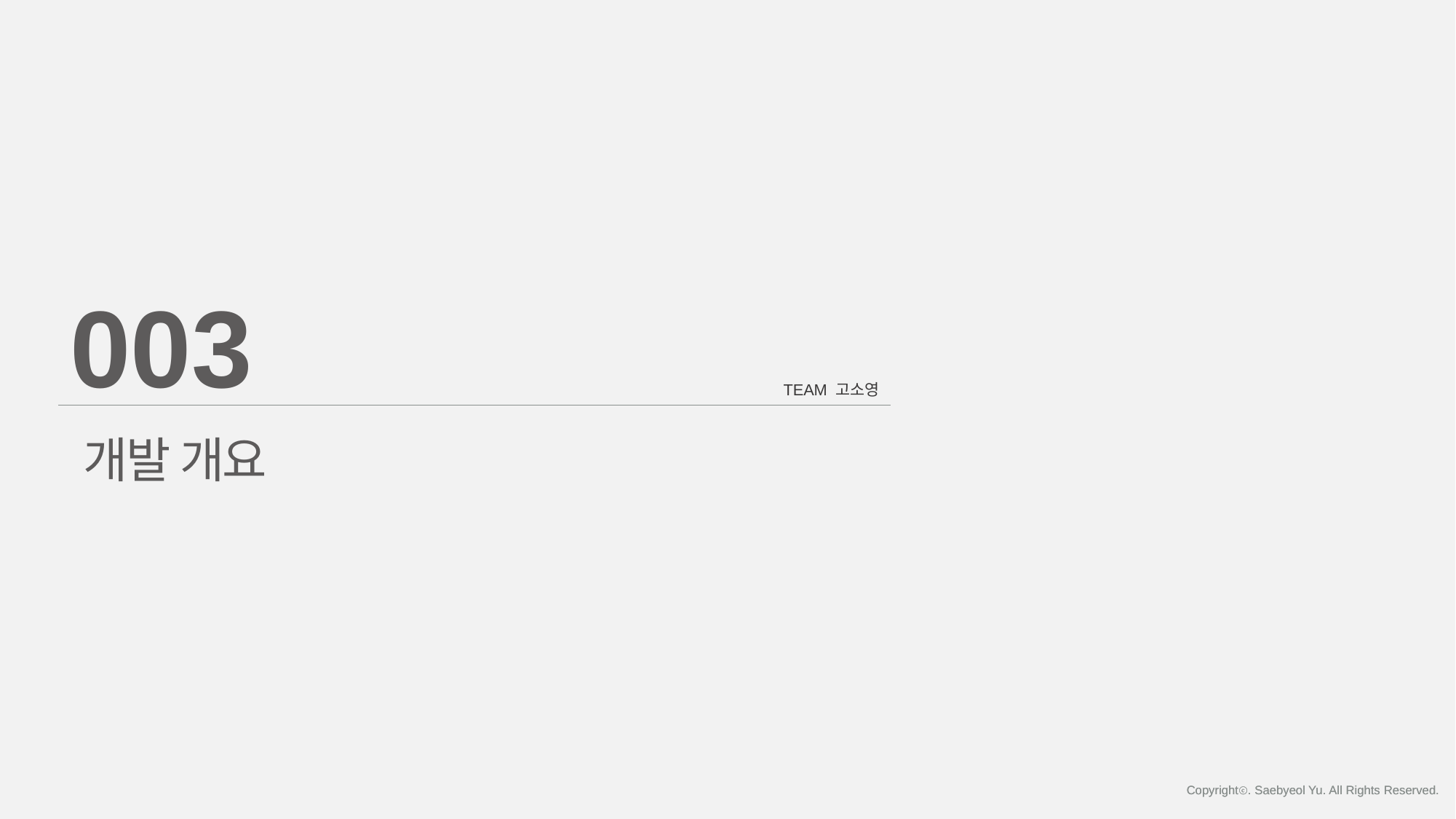

003
TEAM 고소영
개발 개요
Copyrightⓒ. Saebyeol Yu. All Rights Reserved.